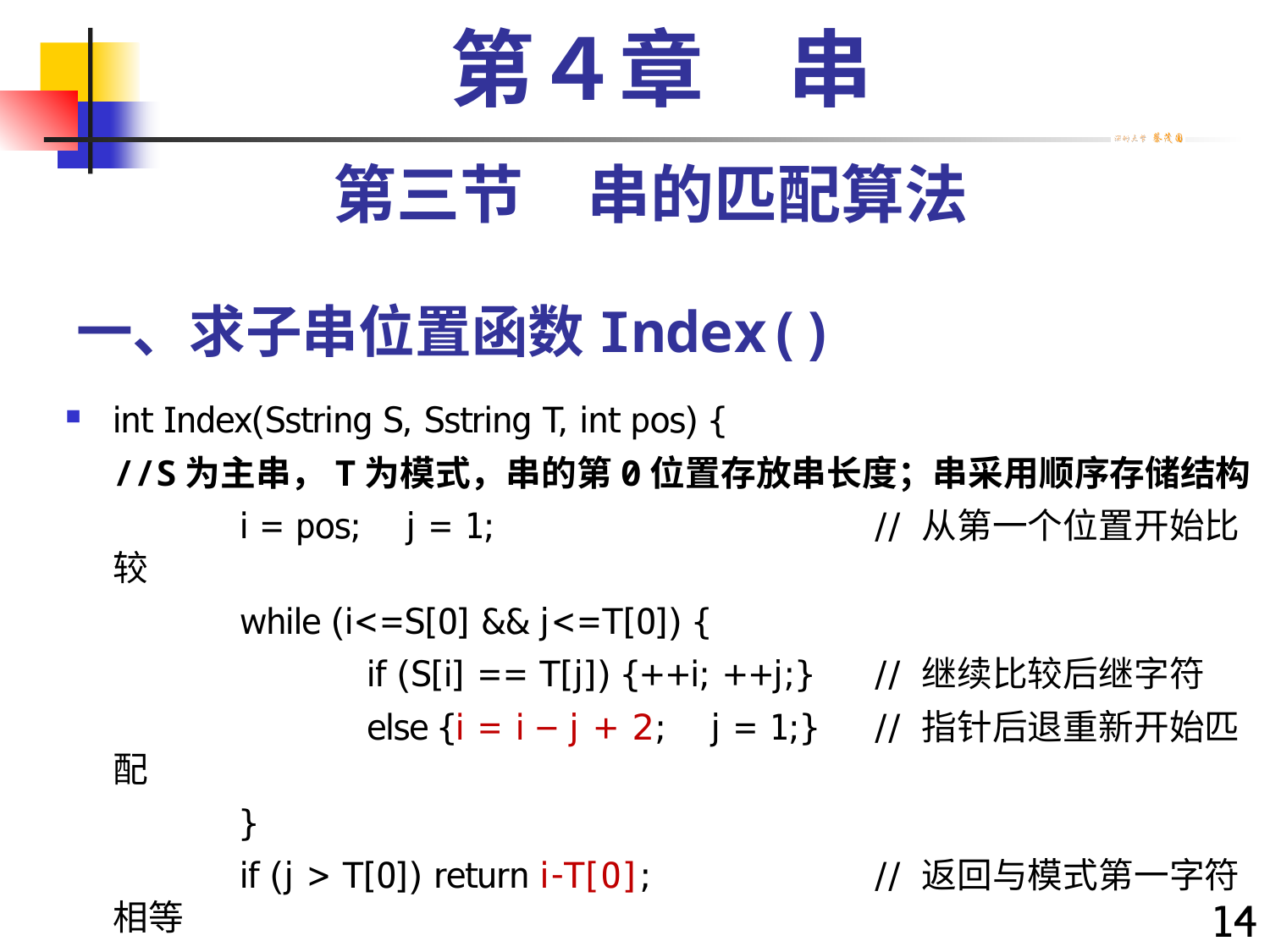

第４章　串
第三节　串的匹配算法
# 一、求子串位置函数Index()
int Index(Sstring S, Sstring T, int pos) {
	//S为主串，T为模式，串的第0位置存放串长度；串采用顺序存储结构
		i = pos;    j = 1;			// 从第一个位置开始比较
		while (i<=S[0] && j<=T[0]) {
			if (S[i] == T[j]) {++i; ++j;}	// 继续比较后继字符
			else {i = i – j + 2;    j = 1;}	// 指针后退重新开始匹配
		}
		if (j > T[0]) return i-T[0];		// 返回与模式第一字符相等
		else return 0;	// 匹配不成功		// 的字符在主串中的序号
}
14